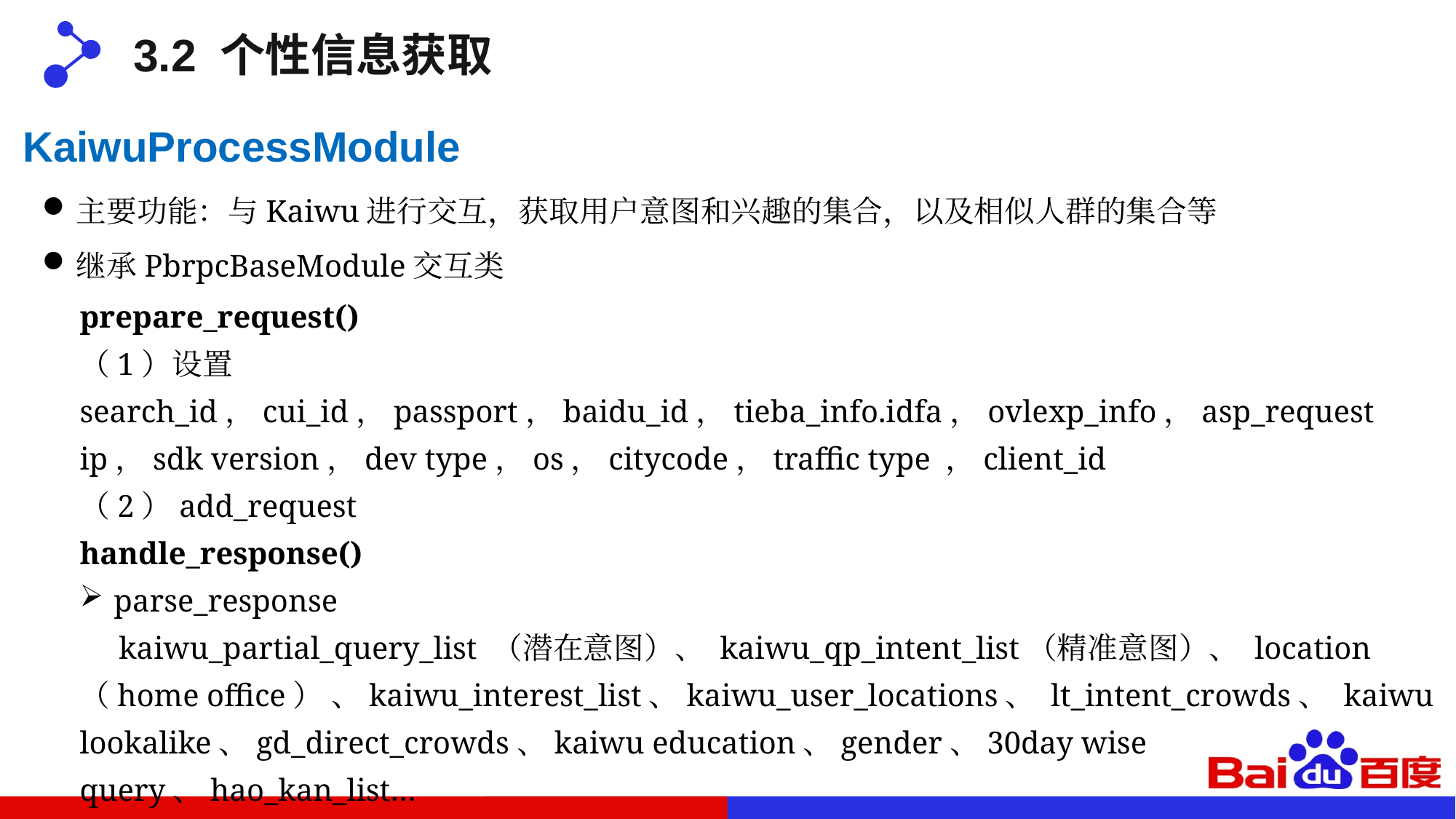

3.2 个性信息获取
KaiwuProcessModule
主要功能：与Kaiwu进行交互，获取用户意图和兴趣的集合，以及相似人群的集合等
继承PbrpcBaseModule交互类
prepare_request()
（1）设置search_id，cui_id，passport，baidu_id，tieba_info.idfa，ovlexp_info，asp_request ip，sdk version，dev type，os，citycode，traffic type ，client_id
（2）add_request
handle_response()
parse_response
     kaiwu_partial_query_list （潜在意图）、 kaiwu_qp_intent_list（精准意图）、 location （home office） 、kaiwu_interest_list、kaiwu_user_locations、 lt_intent_crowds、 kaiwu lookalike、gd_direct_crowds、kaiwu education、gender、30day wise query、hao_kan_list…